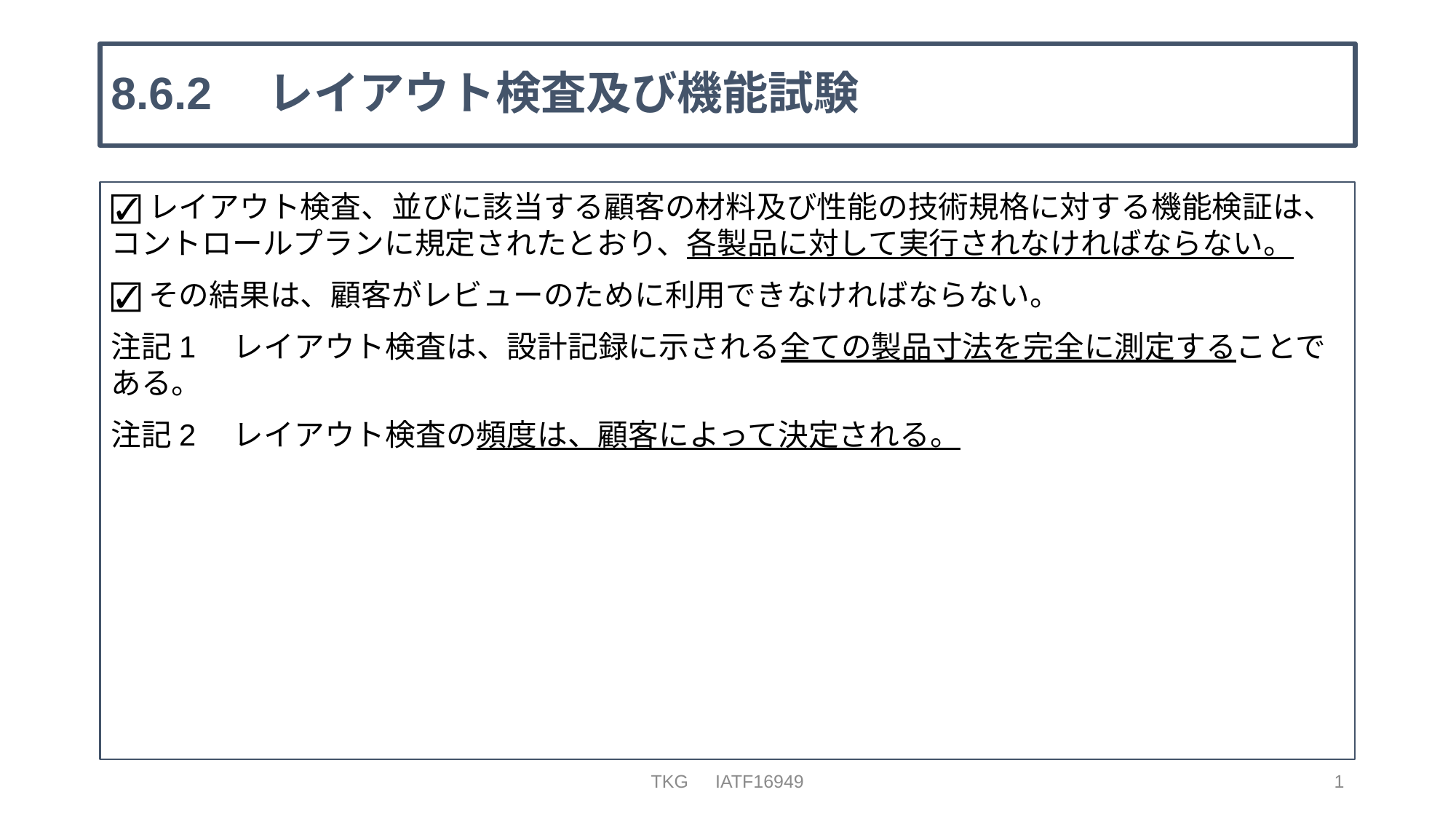

# 8.6.2　レイアウト検査及び機能試験
☑レイアウト検査、並びに該当する顧客の材料及び性能の技術規格に対する機能検証は、コントロールプランに規定されたとおり、各製品に対して実行されなければならない。
☑その結果は、顧客がレビューのために利用できなければならない。
注記1　レイアウト検査は、設計記録に示される全ての製品寸法を完全に測定することである。
注記2　レイアウト検査の頻度は、顧客によって決定される。
TKG　IATF16949
1